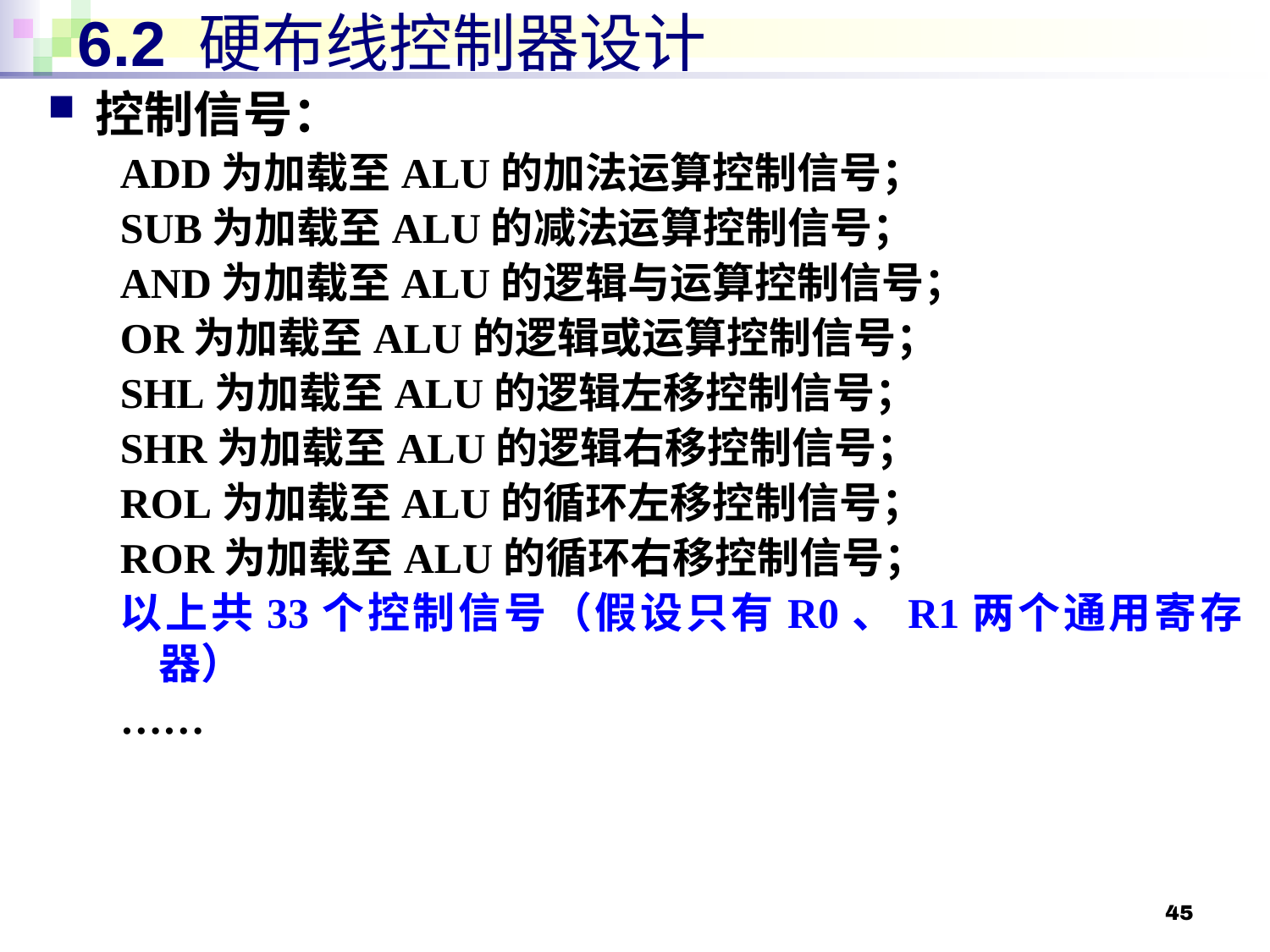

# 6.2 硬布线控制器设计
控制信号：
ADD为加载至ALU的加法运算控制信号；
SUB为加载至ALU的减法运算控制信号；
AND为加载至ALU的逻辑与运算控制信号；
OR为加载至ALU的逻辑或运算控制信号；
SHL为加载至ALU的逻辑左移控制信号；
SHR为加载至ALU的逻辑右移控制信号；
ROL为加载至ALU的循环左移控制信号；
ROR为加载至ALU的循环右移控制信号；
以上共33个控制信号（假设只有R0、R1两个通用寄存器）
……
45